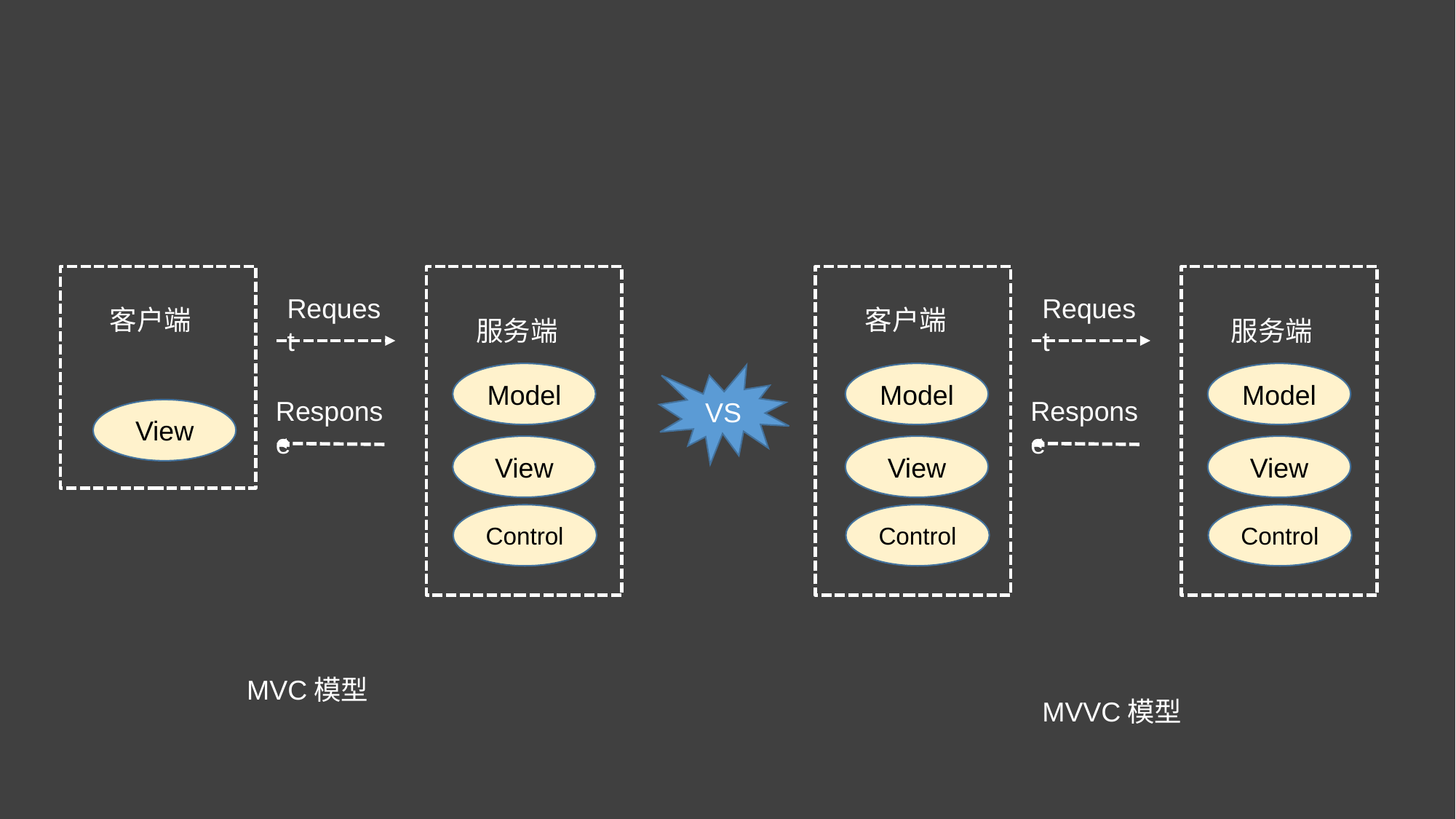

Request
Request
客户端
客户端
服务端
服务端
Model
Model
Model
VS
Response
Response
View
View
View
View
Control
Control
Control
MVC模型
MVVC模型